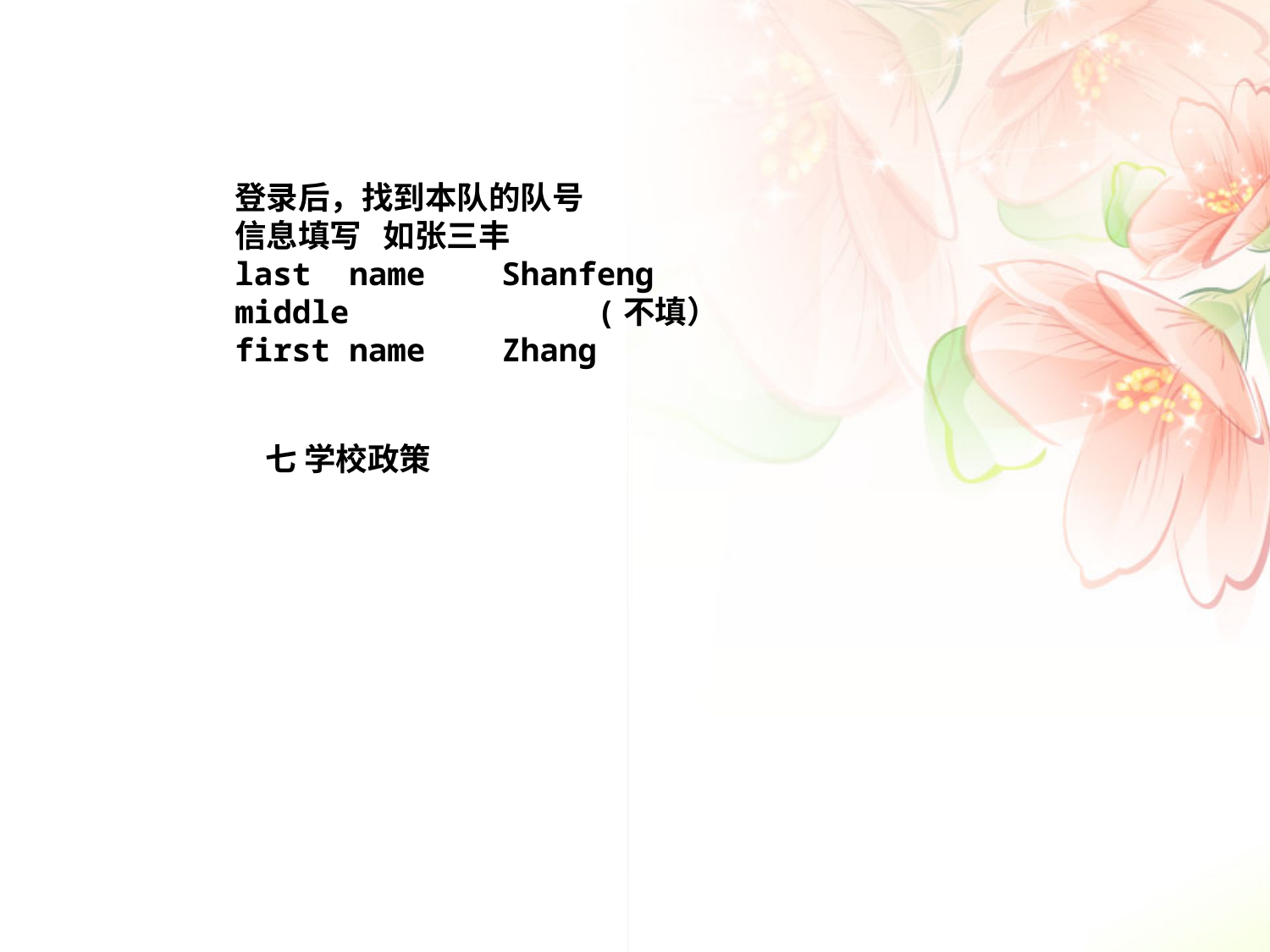

登录后，找到本队的队号
信息填写   如张三丰
last  name    Shanfeng
middle             (不填）
first name    Zhang

七 学校政策